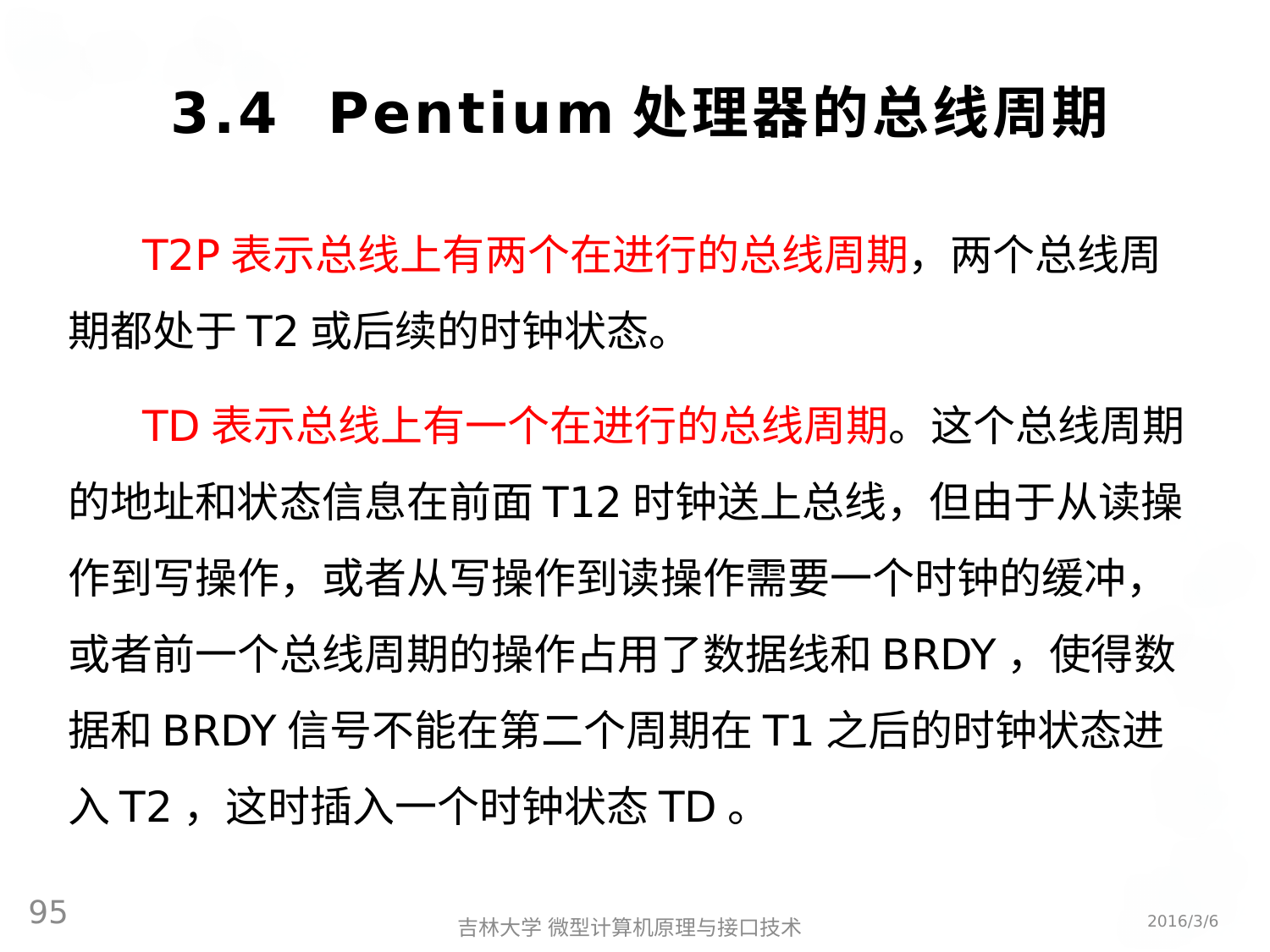

# 3.4  Pentium处理器的总线周期
T2P表示总线上有两个在进行的总线周期，两个总线周期都处于T2或后续的时钟状态。
TD表示总线上有一个在进行的总线周期。这个总线周期的地址和状态信息在前面T12时钟送上总线，但由于从读操作到写操作，或者从写操作到读操作需要一个时钟的缓冲，或者前一个总线周期的操作占用了数据线和BRDY，使得数据和BRDY信号不能在第二个周期在T1之后的时钟状态进入T2，这时插入一个时钟状态TD。
95
2016/3/6
吉林大学 微型计算机原理与接口技术